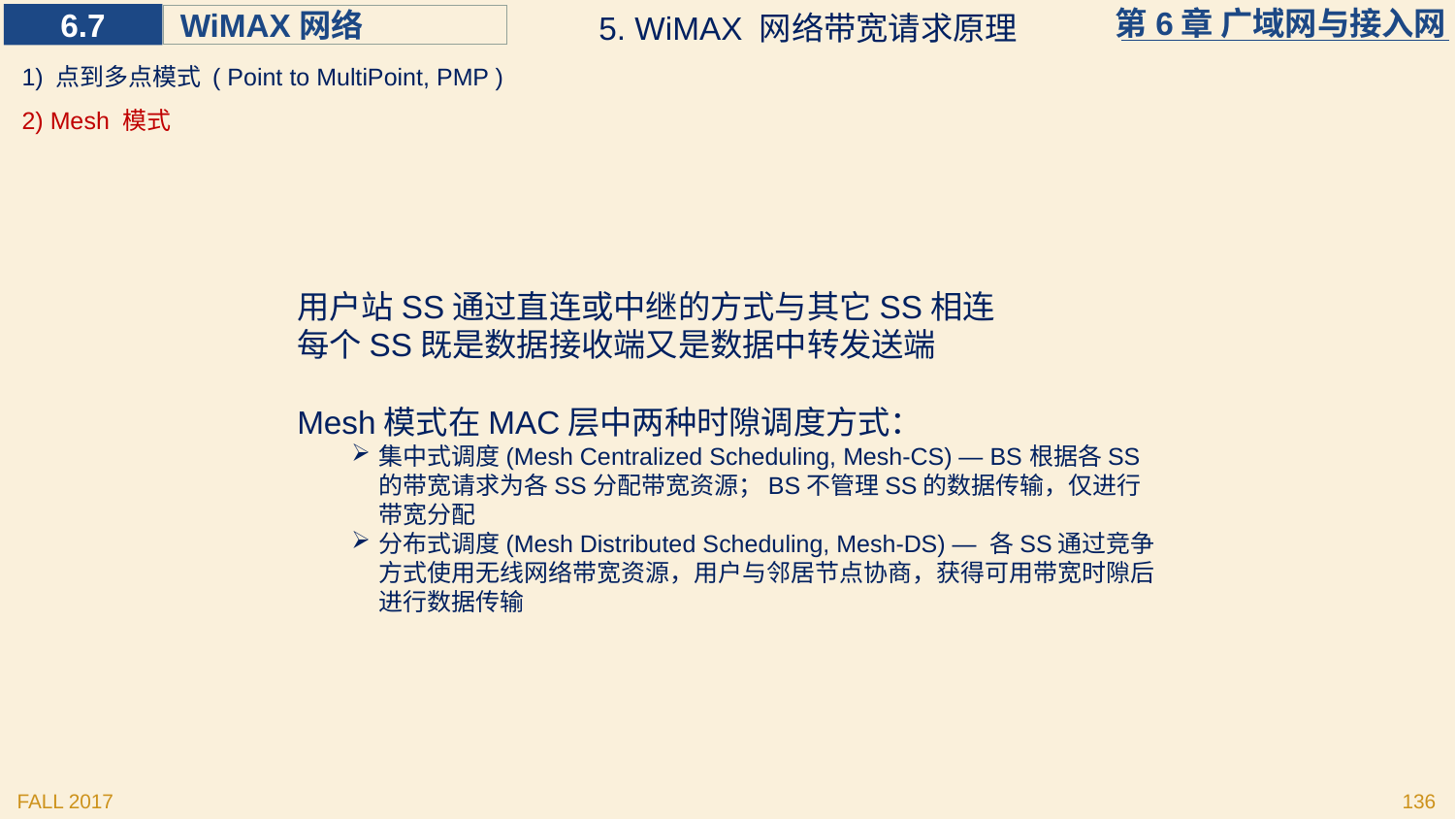

5. WiMAX 网络带宽请求原理
1) 点到多点模式 ( Point to MultiPoint, PMP )
2) Mesh 模式
用户站SS通过直连或中继的方式与其它SS相连
每个SS既是数据接收端又是数据中转发送端

Mesh模式在MAC层中两种时隙调度方式：
集中式调度(Mesh Centralized Scheduling, Mesh-CS) — BS根据各SS的带宽请求为各SS分配带宽资源；BS不管理SS的数据传输，仅进行带宽分配
分布式调度(Mesh Distributed Scheduling, Mesh-DS) — 各SS通过竞争方式使用无线网络带宽资源，用户与邻居节点协商，获得可用带宽时隙后进行数据传输